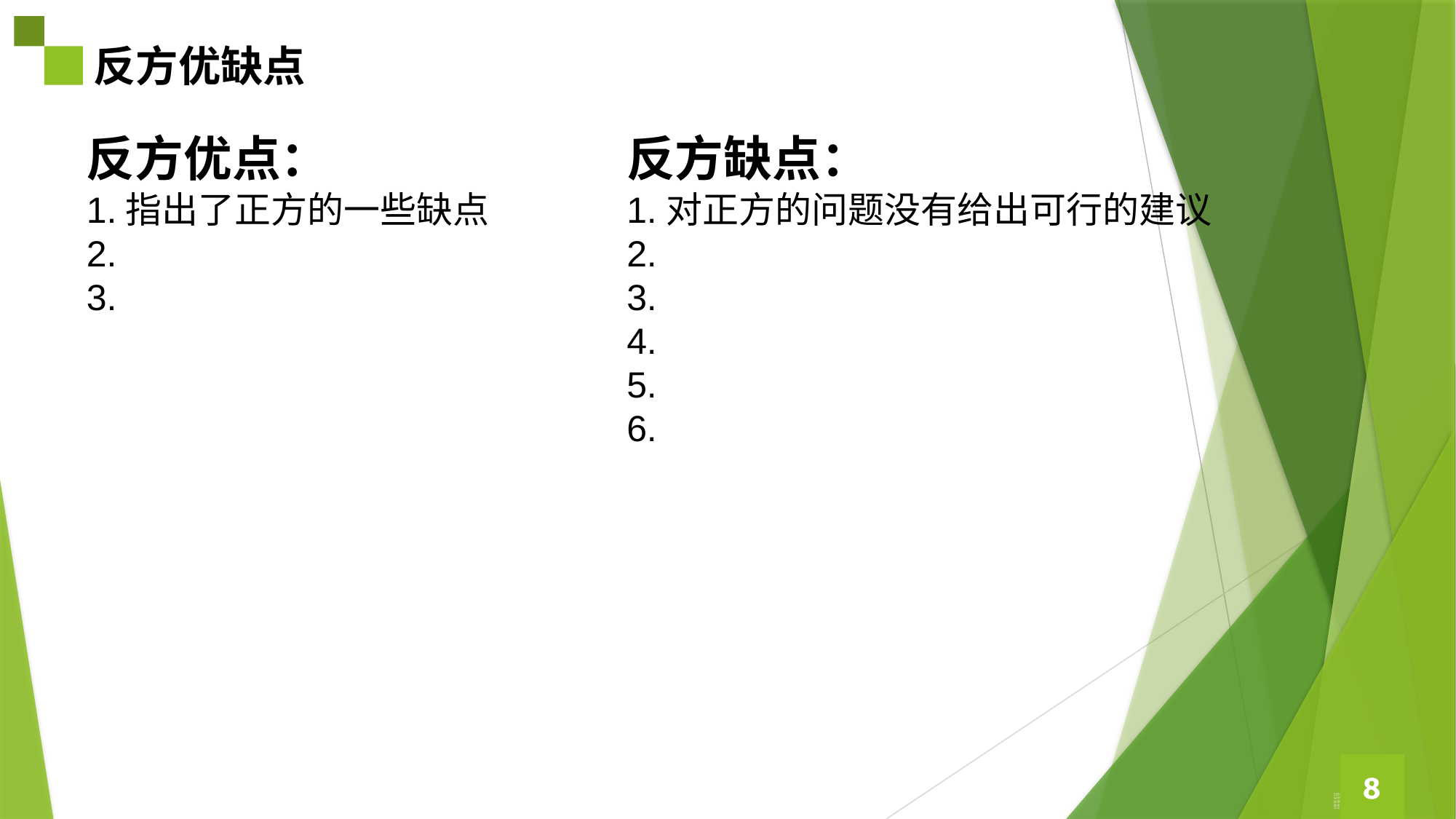

反方优缺点
反方优点：
1.指出了正方的一些缺点
2.
3.
反方缺点：
1.对正方的问题没有给出可行的建议
2.
3.
4.
5.
6.
8